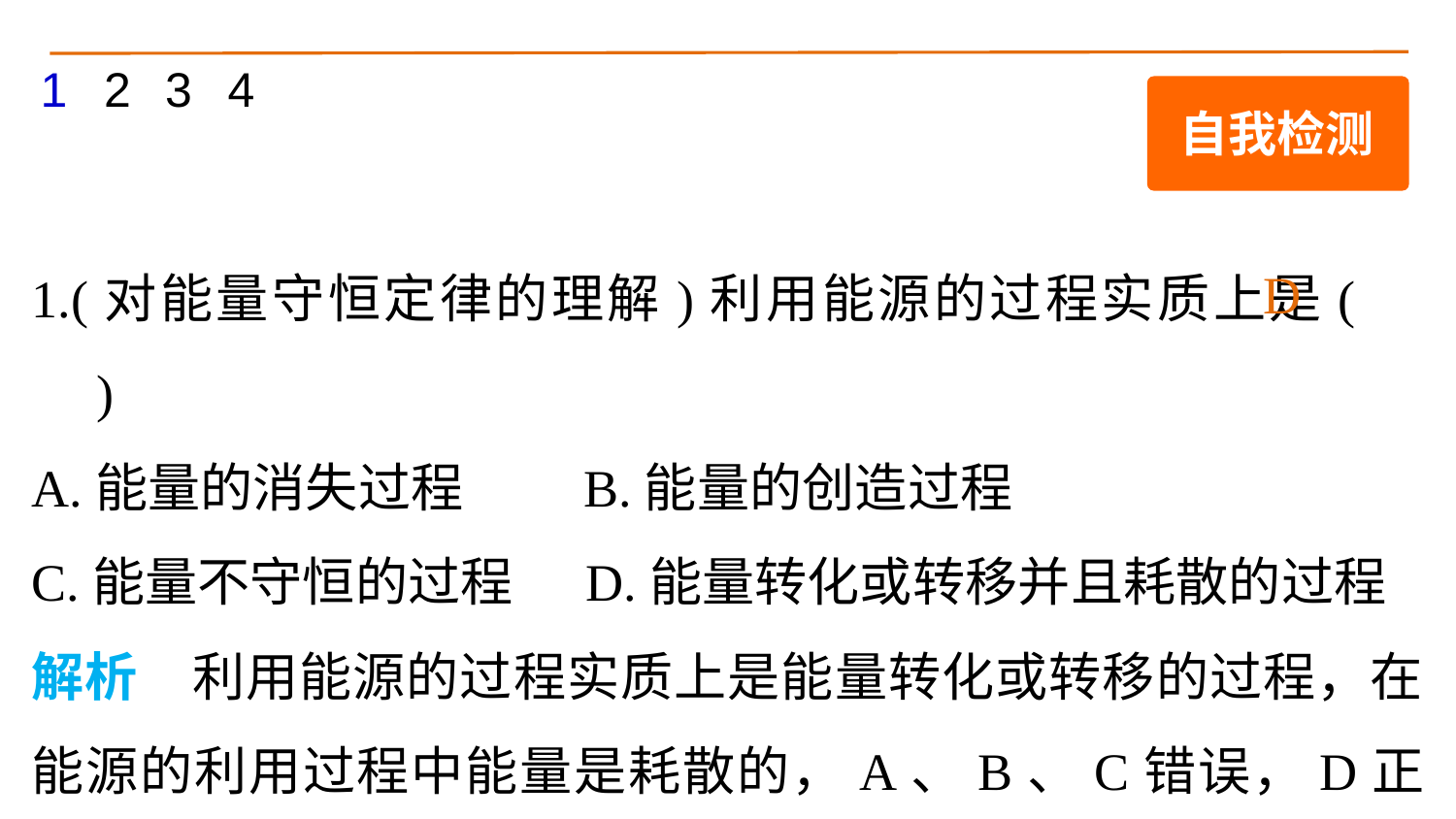

1
2
3
4

自我检测
1.(对能量守恒定律的理解)利用能源的过程实质上是(　　)
A.能量的消失过程         B.能量的创造过程
C.能量不守恒的过程     D.能量转化或转移并且耗散的过程
解析　利用能源的过程实质上是能量转化或转移的过程，在能源的利用过程中能量是耗散的，A、B、C错误，D正确.
D